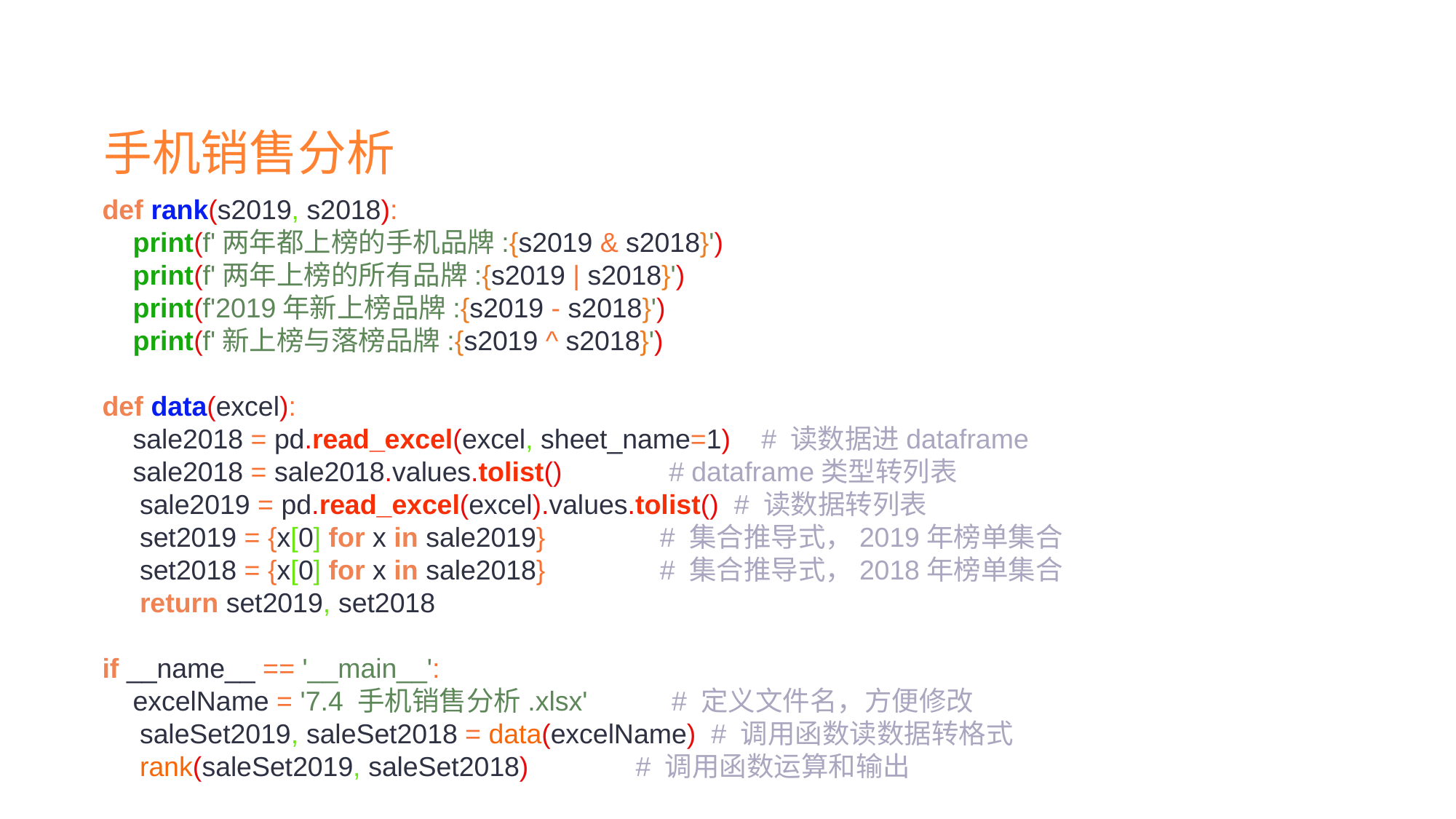

手机销售分析
def rank(s2019, s2018):
    print(f'两年都上榜的手机品牌:{s2019 & s2018}')
    print(f'两年上榜的所有品牌:{s2019 | s2018}')
    print(f'2019年新上榜品牌:{s2019 - s2018}')
    print(f'新上榜与落榜品牌:{s2019 ^ s2018}')
def data(excel):
    sale2018 = pd.read_excel(excel, sheet_name=1)    # 读数据进dataframe
    sale2018 = sale2018.values.tolist()              # dataframe类型转列表
     sale2019 = pd.read_excel(excel).values.tolist()  # 读数据转列表
     set2019 = {x[0] for x in sale2019}               # 集合推导式，2019年榜单集合
     set2018 = {x[0] for x in sale2018}               # 集合推导式，2018年榜单集合
     return set2019, set2018
if __name__ == '__main__':
    excelName = '7.4 手机销售分析.xlsx'           # 定义文件名，方便修改
     saleSet2019, saleSet2018 = data(excelName)  # 调用函数读数据转格式
     rank(saleSet2019, saleSet2018)              # 调用函数运算和输出